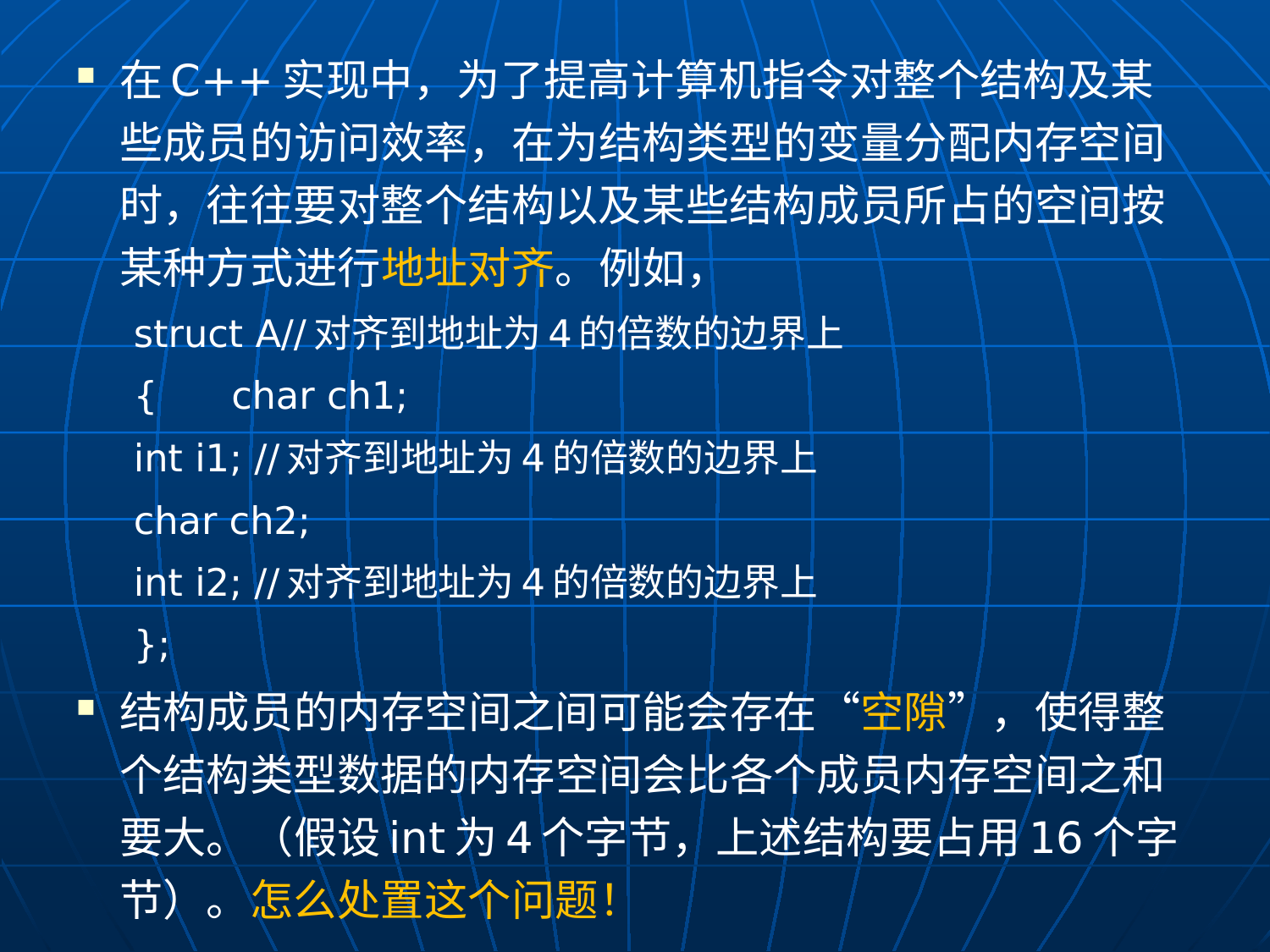

在C++实现中，为了提高计算机指令对整个结构及某些成员的访问效率，在为结构类型的变量分配内存空间时，往往要对整个结构以及某些结构成员所占的空间按某种方式进行地址对齐。例如，
struct A//对齐到地址为4的倍数的边界上
{	char ch1;
	int i1; //对齐到地址为4的倍数的边界上
	char ch2;
	int i2; //对齐到地址为4的倍数的边界上
};
结构成员的内存空间之间可能会存在“空隙”，使得整个结构类型数据的内存空间会比各个成员内存空间之和要大。（假设int为4个字节，上述结构要占用16个字节）。怎么处置这个问题！